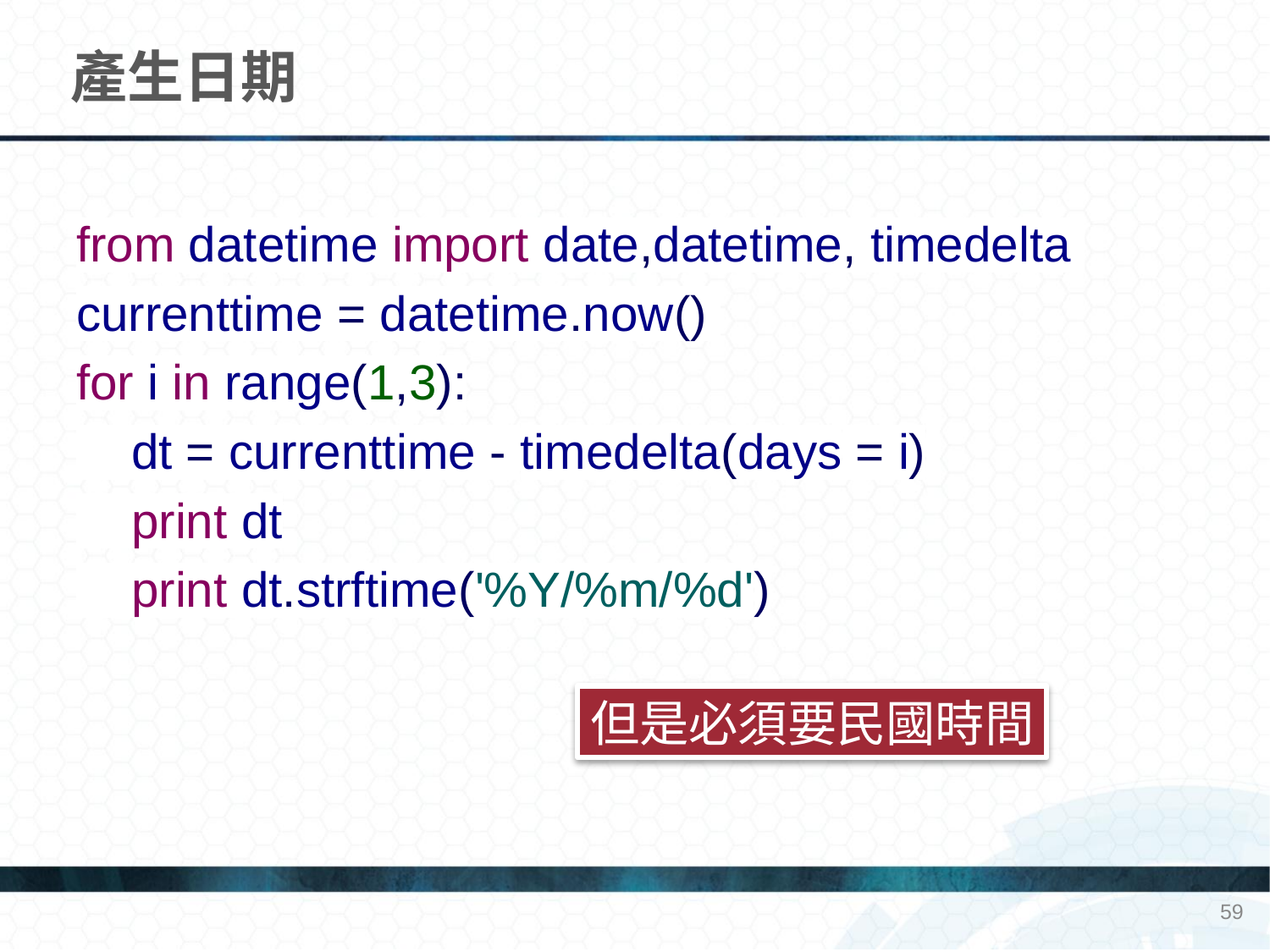

# 產生日期
from datetime import date,datetime, timedelta
currenttime = datetime.now()
for i in range(1,3):
    dt = currenttime - timedelta(days = i)
    print dt
    print dt.strftime('%Y/%m/%d')
但是必須要民國時間
59